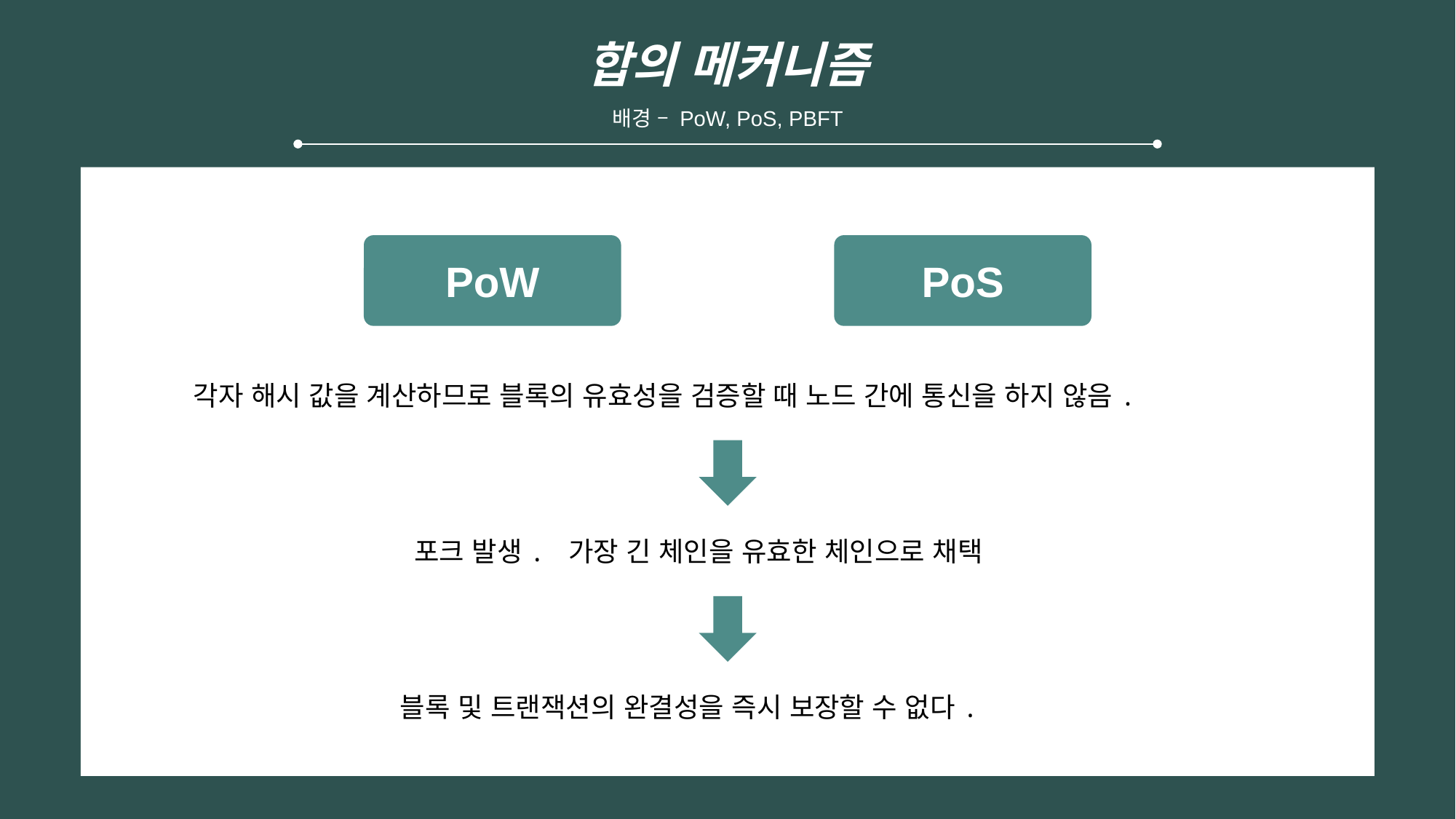

합의 메커니즘
배경 – PoW, PoS, PBFT

PoW
PoS
각자 해시 값을 계산하므로 블록의 유효성을 검증할 때 노드 간에 통신을 하지 않음.

포크 발생. 가장 긴 체인을 유효한 체인으로 채택

블록 및 트랜잭션의 완결성을 즉시 보장할 수 없다.